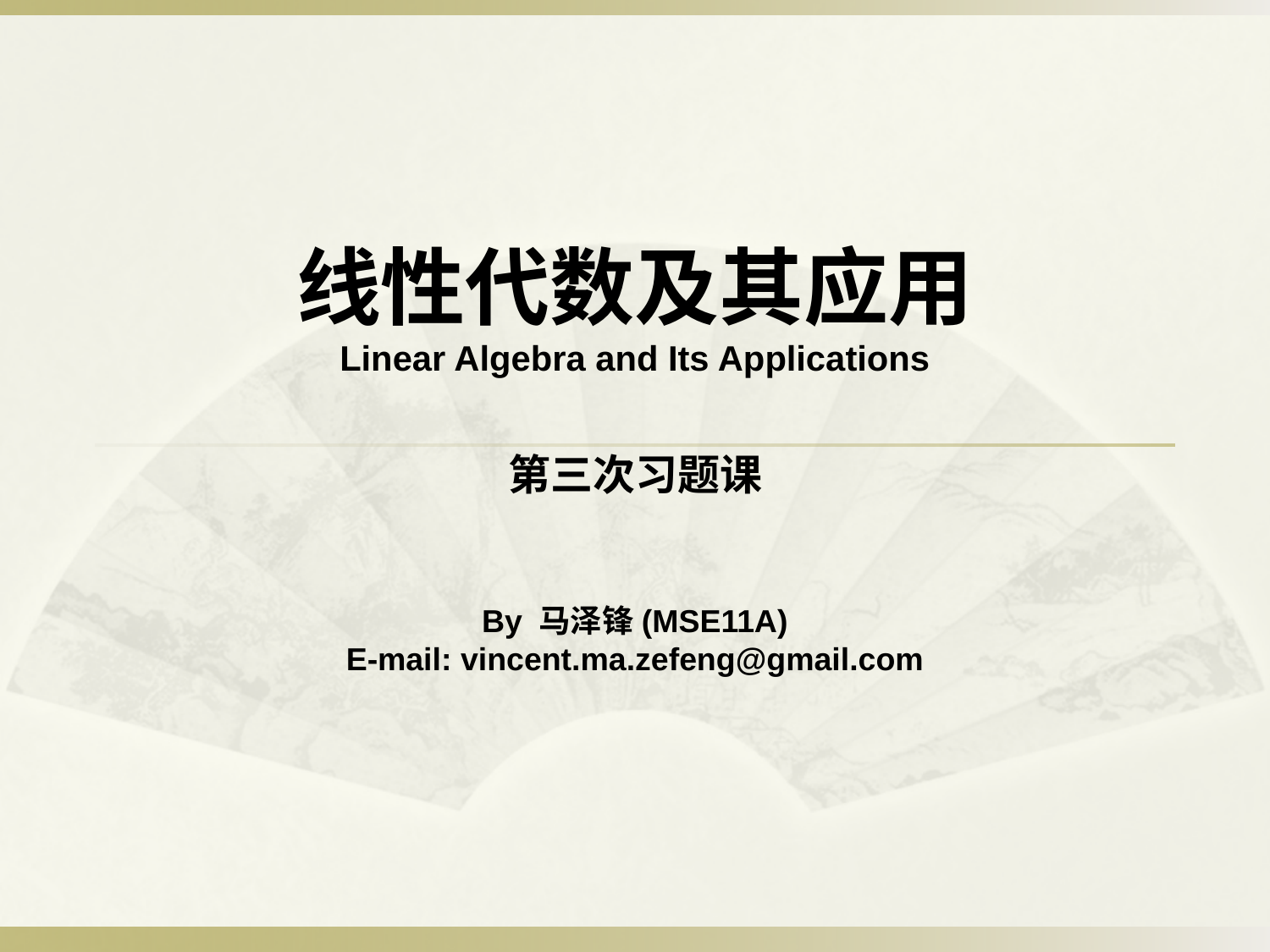

线性代数及其应用
Linear Algebra and Its Applications
第三次习题课
By 马泽锋(MSE11A)
E-mail: vincent.ma.zefeng@gmail.com